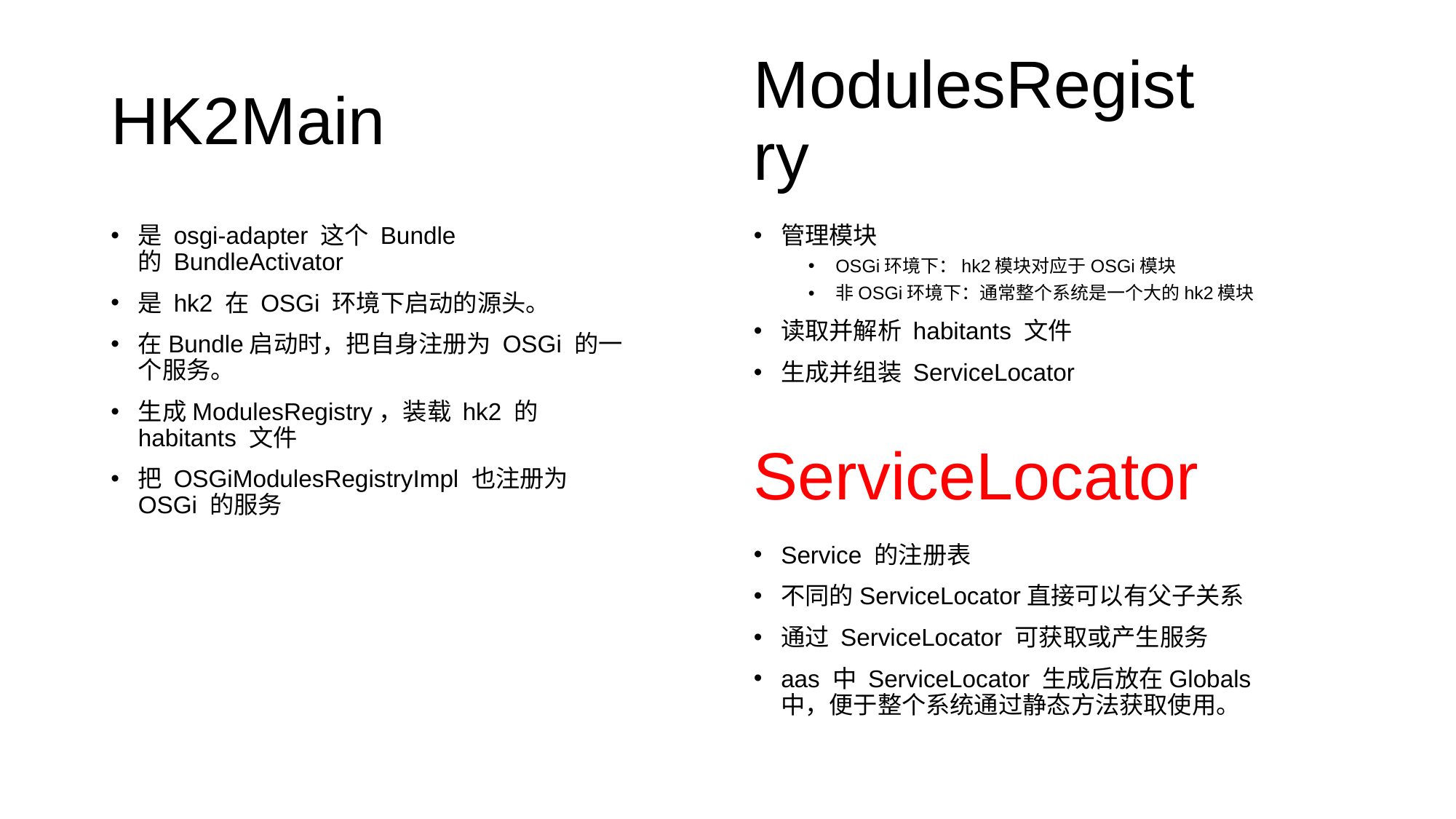

ModulesRegistry
# HK2Main
是 osgi-adapter 这个 Bundle 的 BundleActivator
是 hk2 在 OSGi 环境下启动的源头。
在Bundle启动时，把自身注册为 OSGi 的一个服务。
生成ModulesRegistry，装载 hk2 的 habitants 文件
把 OSGiModulesRegistryImpl 也注册为 OSGi 的服务
管理模块
OSGi环境下：hk2模块对应于OSGi模块
非OSGi环境下：通常整个系统是一个大的hk2模块
读取并解析 habitants 文件
生成并组装 ServiceLocator
ServiceLocator
Service 的注册表
不同的ServiceLocator直接可以有父子关系
通过 ServiceLocator 可获取或产生服务
aas 中 ServiceLocator 生成后放在Globals中，便于整个系统通过静态方法获取使用。